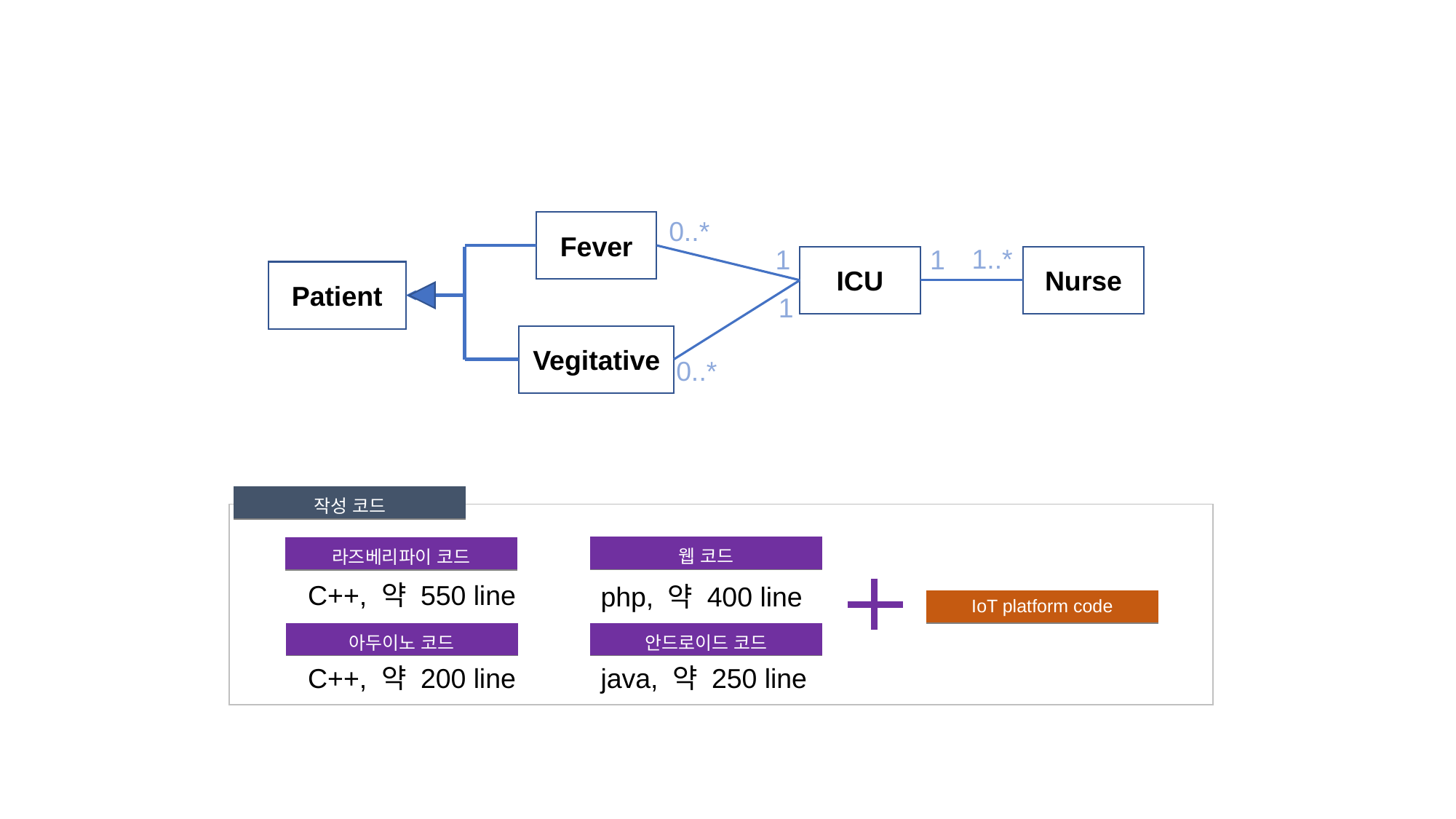

0..*
Fever
1..*
1
1
ICU
Nurse
Patient

1
Vegitative
0..*
| 작성 코드 |
| --- |

| 웹 코드 |
| --- |
| 라즈베리파이 코드 |
| --- |
C++, 약 550 line
php, 약 400 line
| IoT platform code |
| --- |
| 아두이노 코드 |
| --- |
| 안드로이드 코드 |
| --- |
C++, 약 200 line
java, 약 250 line